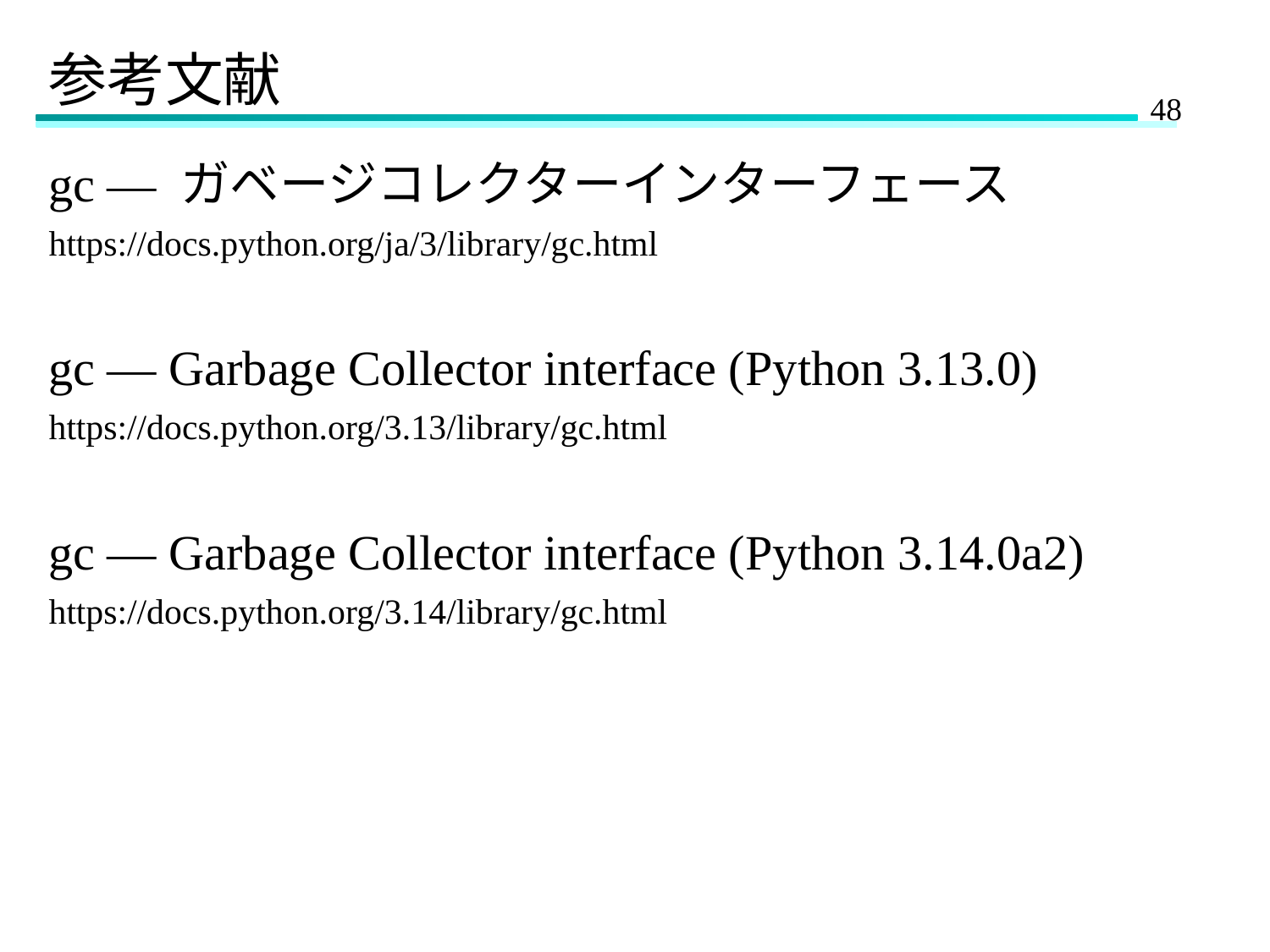

# 参考文献
gc ― ガベージコレクターインターフェース
https://docs.python.org/ja/3/library/gc.html

gc — Garbage Collector interface (Python 3.13.0)
https://docs.python.org/3.13/library/gc.html

gc — Garbage Collector interface (Python 3.14.0a2)
https://docs.python.org/3.14/library/gc.html